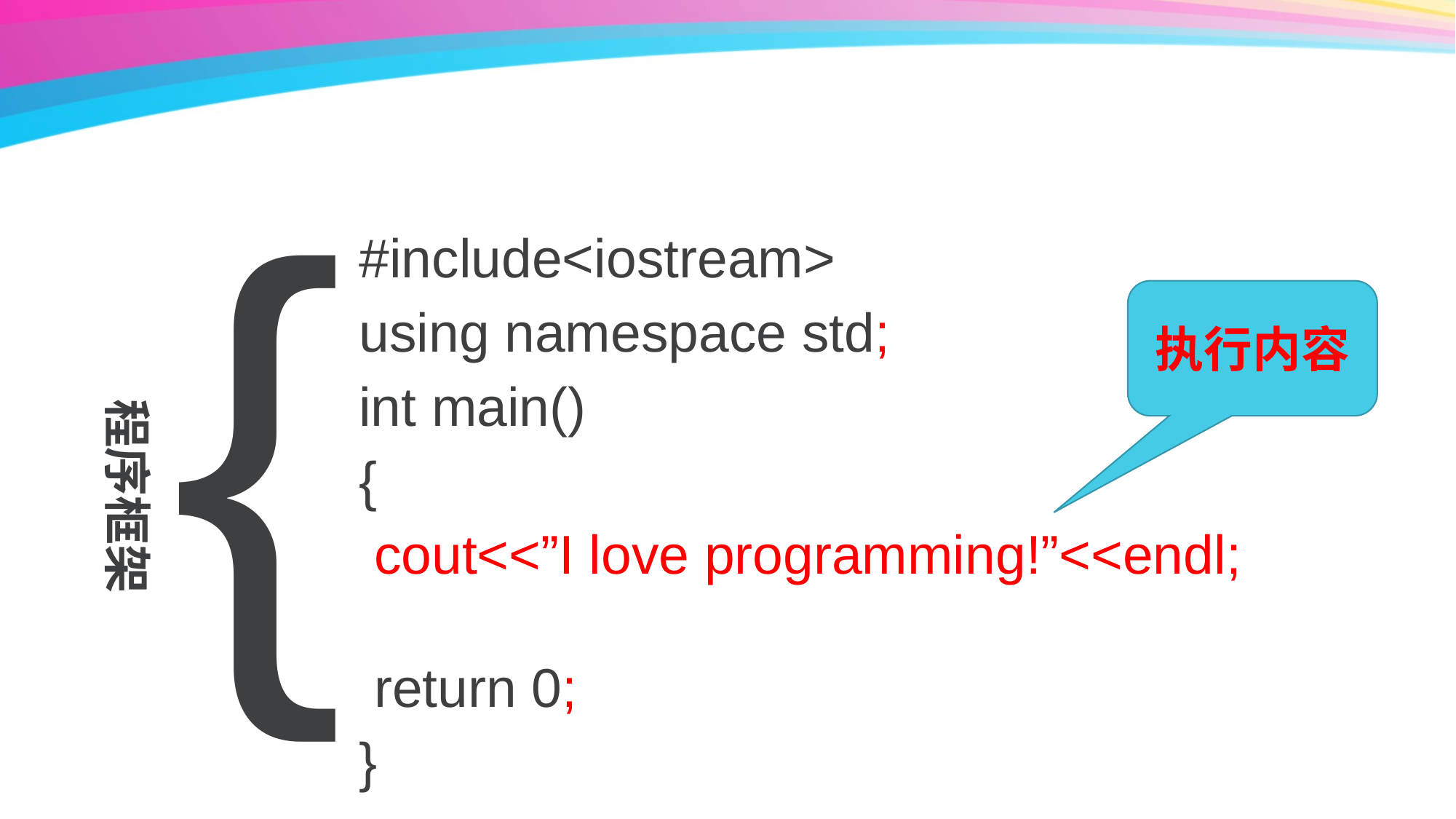

{
#include<iostream>
using namespace std;
int main()
{
 cout<<”I love programming!”<<endl;
 return 0;
}
执行内容
程序框架